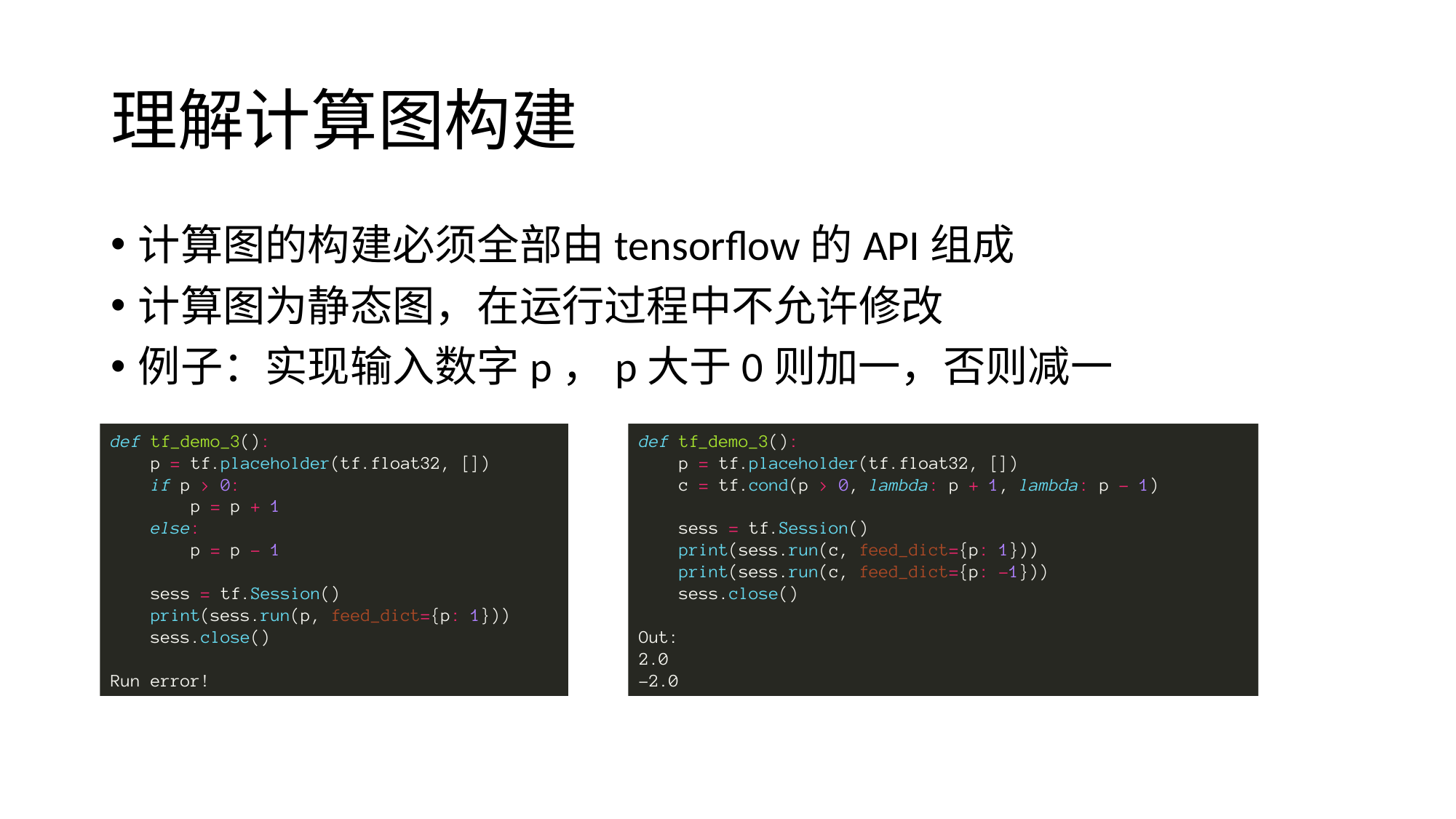

# 理解计算图构建
计算图的构建必须全部由tensorflow的API组成
计算图为静态图，在运行过程中不允许修改
例子：实现输入数字p，p大于0则加一，否则减一
def tf_demo_3():
    p = tf.placeholder(tf.float32, [])
    if p > 0:
        p = p + 1
    else:
        p = p - 1
    sess = tf.Session()
    print(sess.run(p, feed_dict={p: 1}))
    sess.close()

Run error!
def tf_demo_3():
    p = tf.placeholder(tf.float32, [])
    c = tf.cond(p > 0, lambda: p + 1, lambda: p - 1)
    sess = tf.Session()
    print(sess.run(c, feed_dict={p: 1}))
    print(sess.run(c, feed_dict={p: -1}))
    sess.close()

Out:
2.0
-2.0